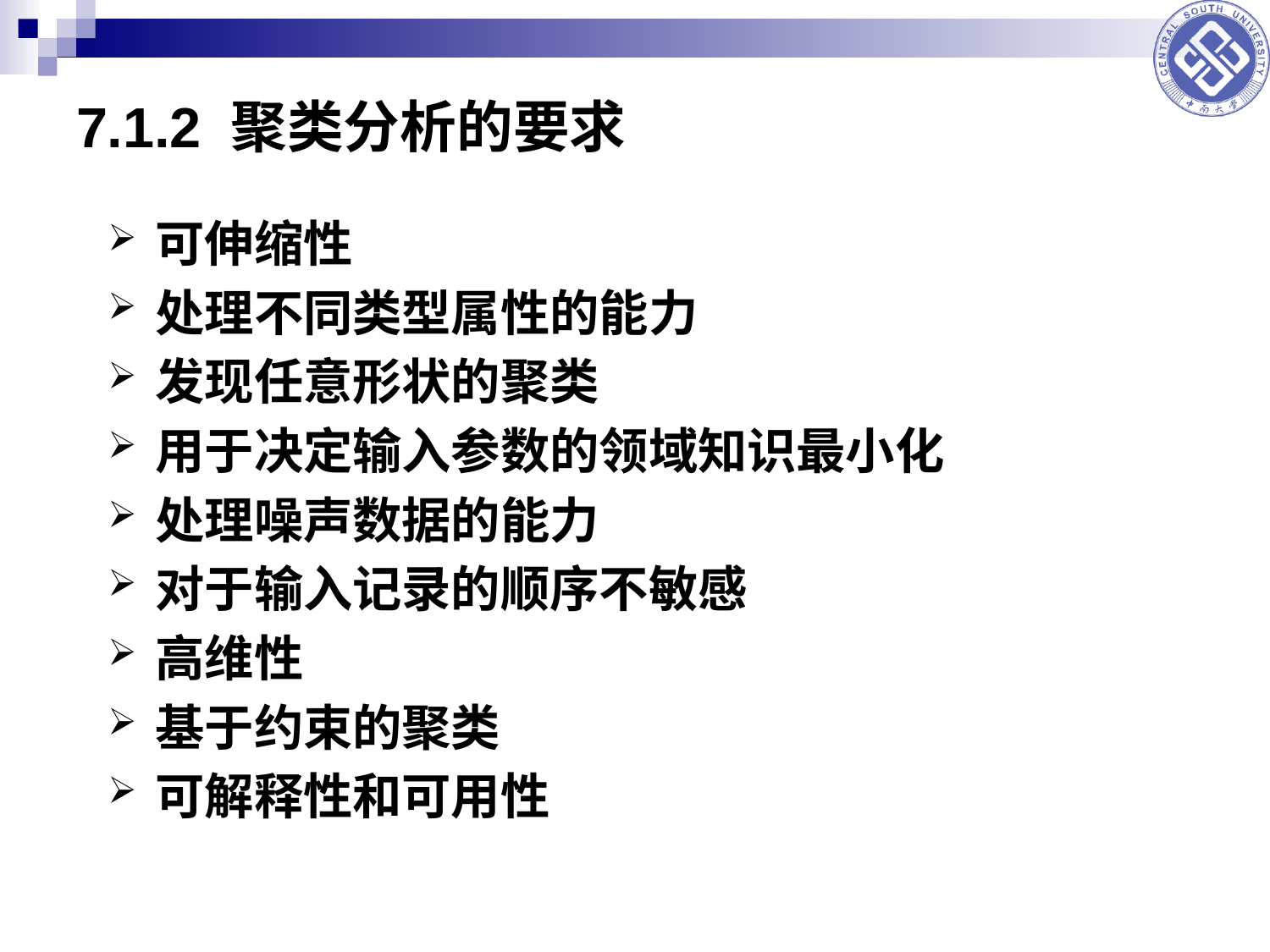

# 7.1.2 聚类分析的要求
可伸缩性
处理不同类型属性的能力
发现任意形状的聚类
用于决定输入参数的领域知识最小化
处理噪声数据的能力
对于输入记录的顺序不敏感
高维性
基于约束的聚类
可解释性和可用性